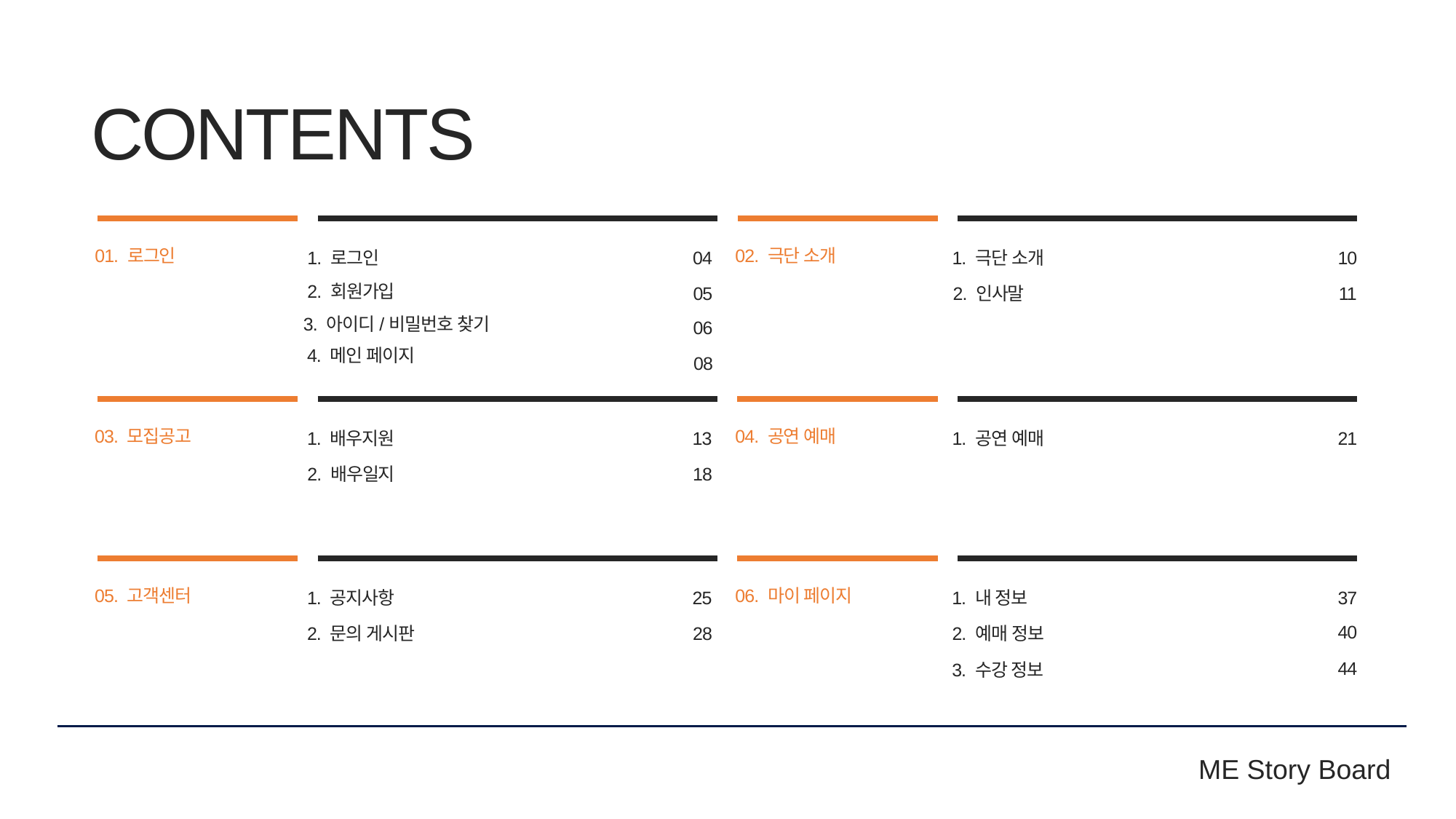

CONTENTS
01. 로그인
02. 극단 소개
1. 로그인
04
1. 극단 소개
10
2. 회원가입
05
2. 인사말
11
3. 아이디/비밀번호 찾기
06
4. 메인 페이지
08
03. 모집공고
04. 공연 예매
1. 배우지원
13
1. 공연 예매
21
2. 배우일지
18
05. 고객센터
06. 마이 페이지
1. 공지사항
25
1. 내 정보
37
40
2. 문의 게시판
28
2. 예매 정보
44
3. 수강 정보
ME Story Board